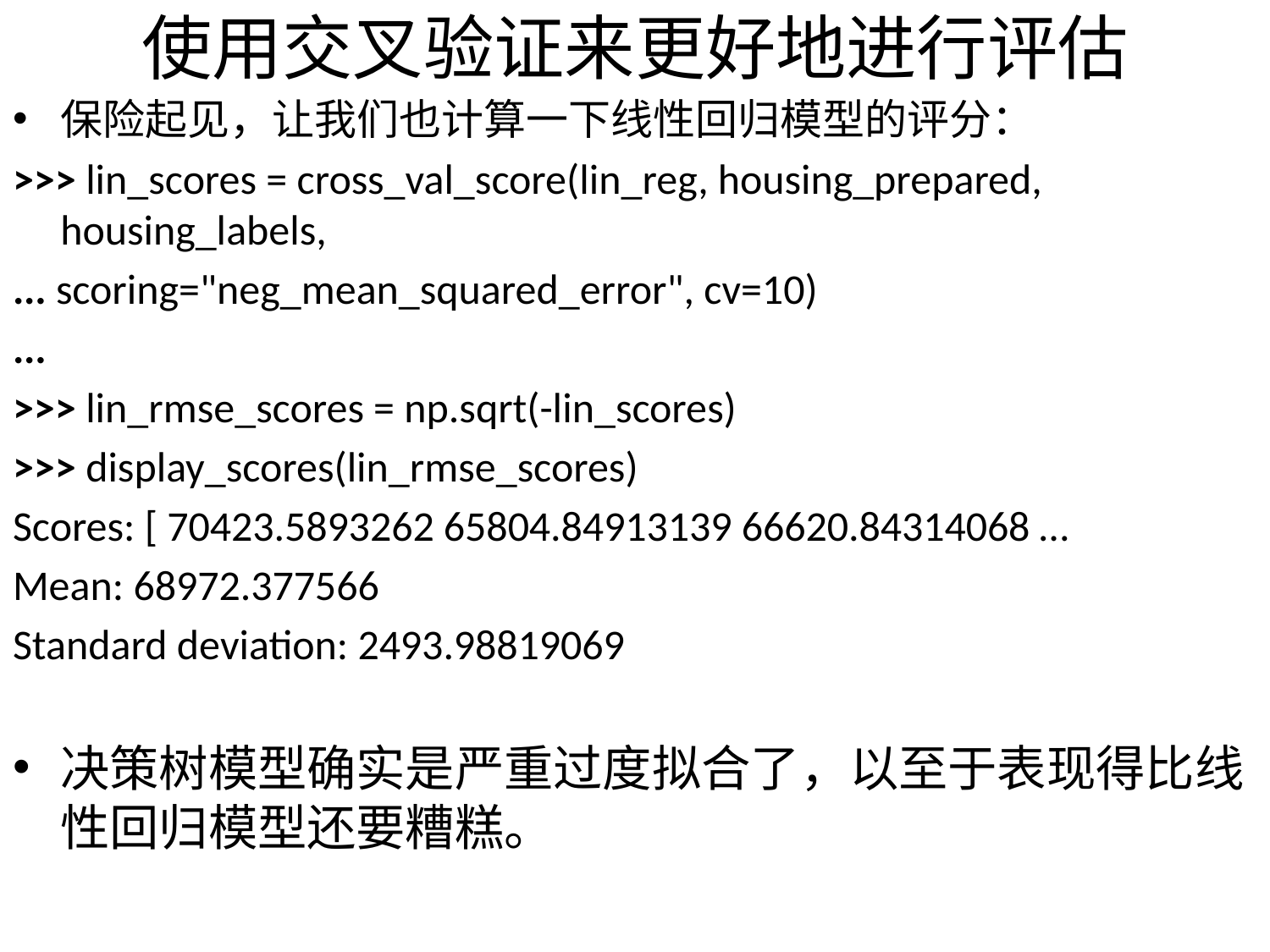

# 使用交叉验证来更好地进行评估
保险起见，让我们也计算一下线性回归模型的评分：
>>> lin_scores = cross_val_score(lin_reg, housing_prepared, housing_labels,
... scoring="neg_mean_squared_error", cv=10)
...
>>> lin_rmse_scores = np.sqrt(-lin_scores)
>>> display_scores(lin_rmse_scores)
Scores: [ 70423.5893262 65804.84913139 66620.84314068 …
Mean: 68972.377566
Standard deviation: 2493.98819069

决策树模型确实是严重过度拟合了，以至于表现得比线性回归模型还要糟糕。